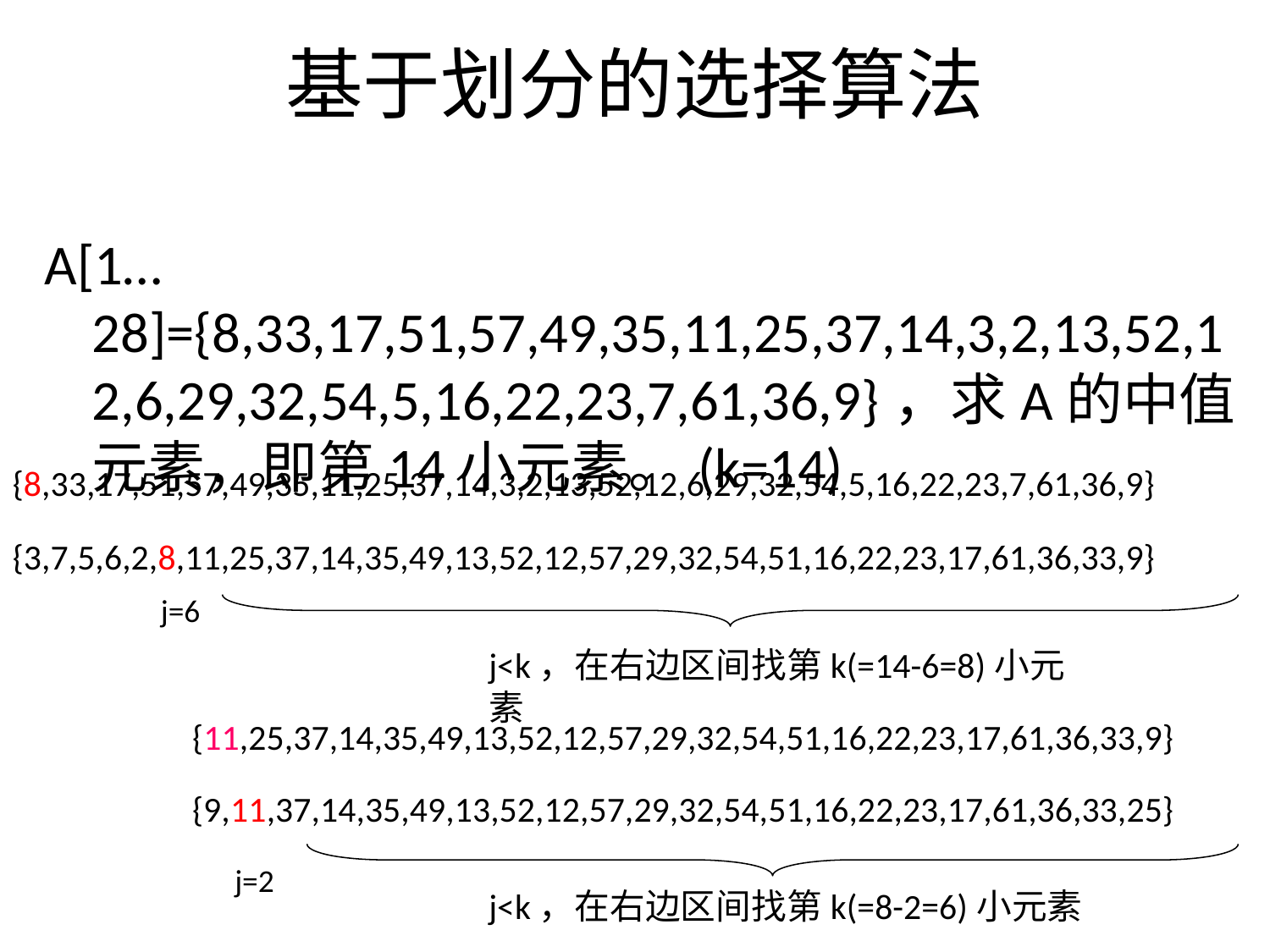

# 基于划分的选择算法

A[1…28]={8,33,17,51,57,49,35,11,25,37,14,3,2,13,52,12,6,29,32,54,5,16,22,23,7,61,36,9}，求A的中值元素，即第14小元素。(k=14)

{8,33,17,51,57,49,35,11,25,37,14,3,2,13,52,12,6,29,32,54,5,16,22,23,7,61,36,9}
{3,7,5,6,2,8,11,25,37,14,35,49,13,52,12,57,29,32,54,51,16,22,23,17,61,36,33,9}
j=6
j<k，在右边区间找第k(=14-6=8)小元素
{11,25,37,14,35,49,13,52,12,57,29,32,54,51,16,22,23,17,61,36,33,9}
{9,11,37,14,35,49,13,52,12,57,29,32,54,51,16,22,23,17,61,36,33,25}
j=2
j<k，在右边区间找第k(=8-2=6)小元素